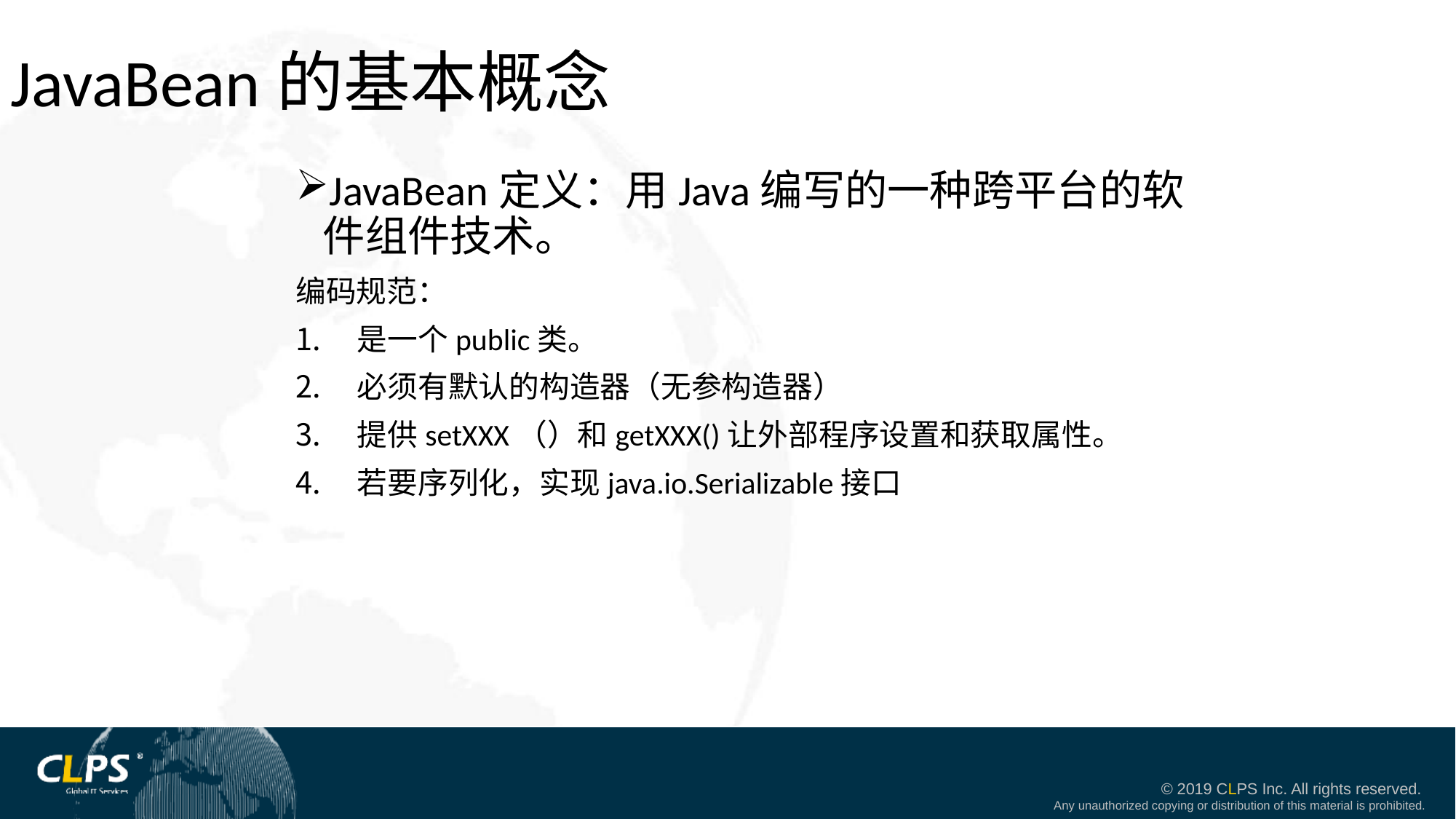

JavaBean的基本概念
JavaBean定义：用Java编写的一种跨平台的软件组件技术。
编码规范：
是一个public类。
必须有默认的构造器（无参构造器）
提供setXXX（）和getXXX()让外部程序设置和获取属性。
若要序列化，实现java.io.Serializable接口